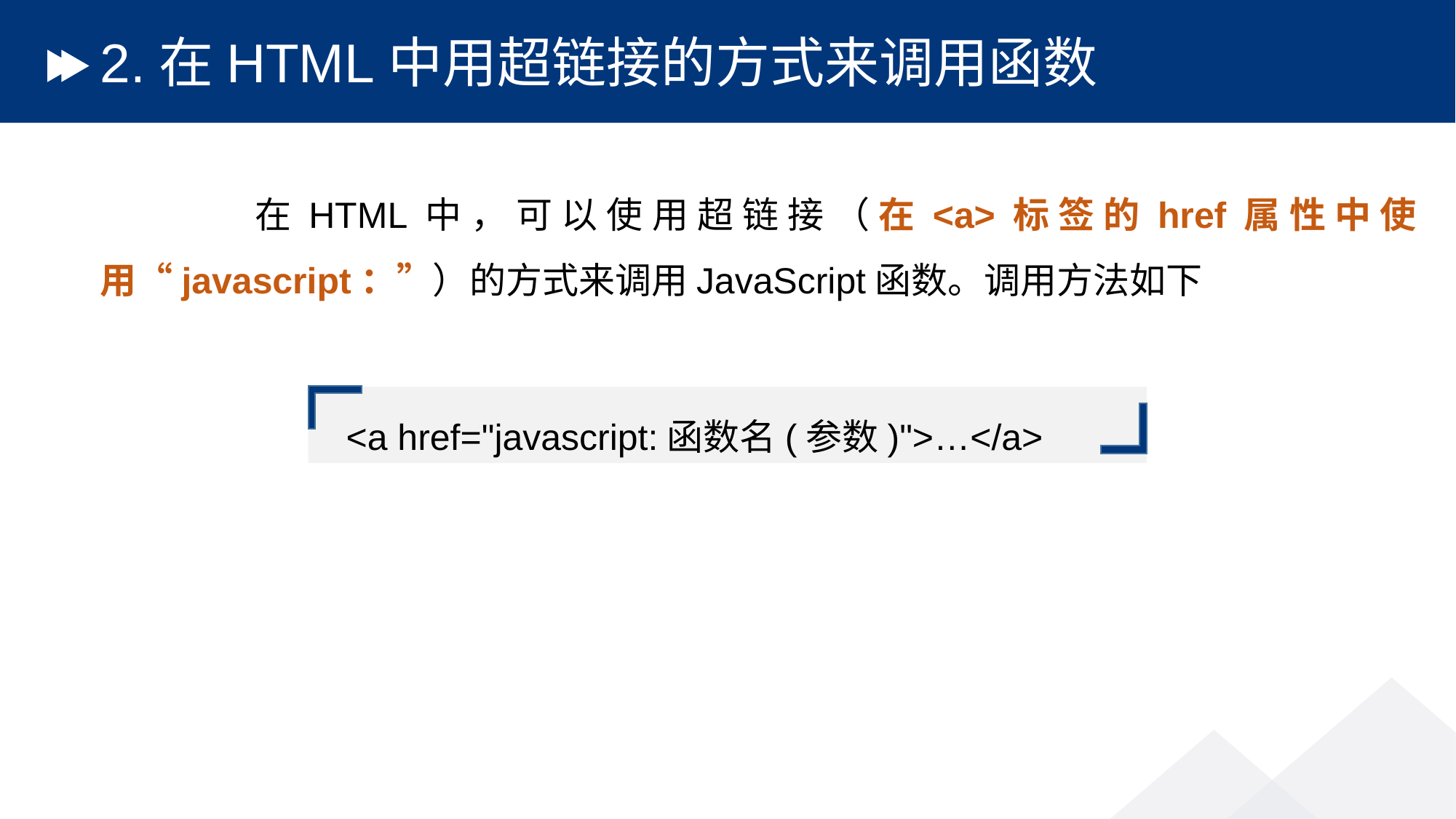

# 2.在HTML中用超链接的方式来调用函数
        在HTML中，可以使用超链接（在<a>标签的href属性中使用“javascript：”）的方式来调用JavaScript函数。调用方法如下

<a href="javascript:函数名(参数)">…</a>